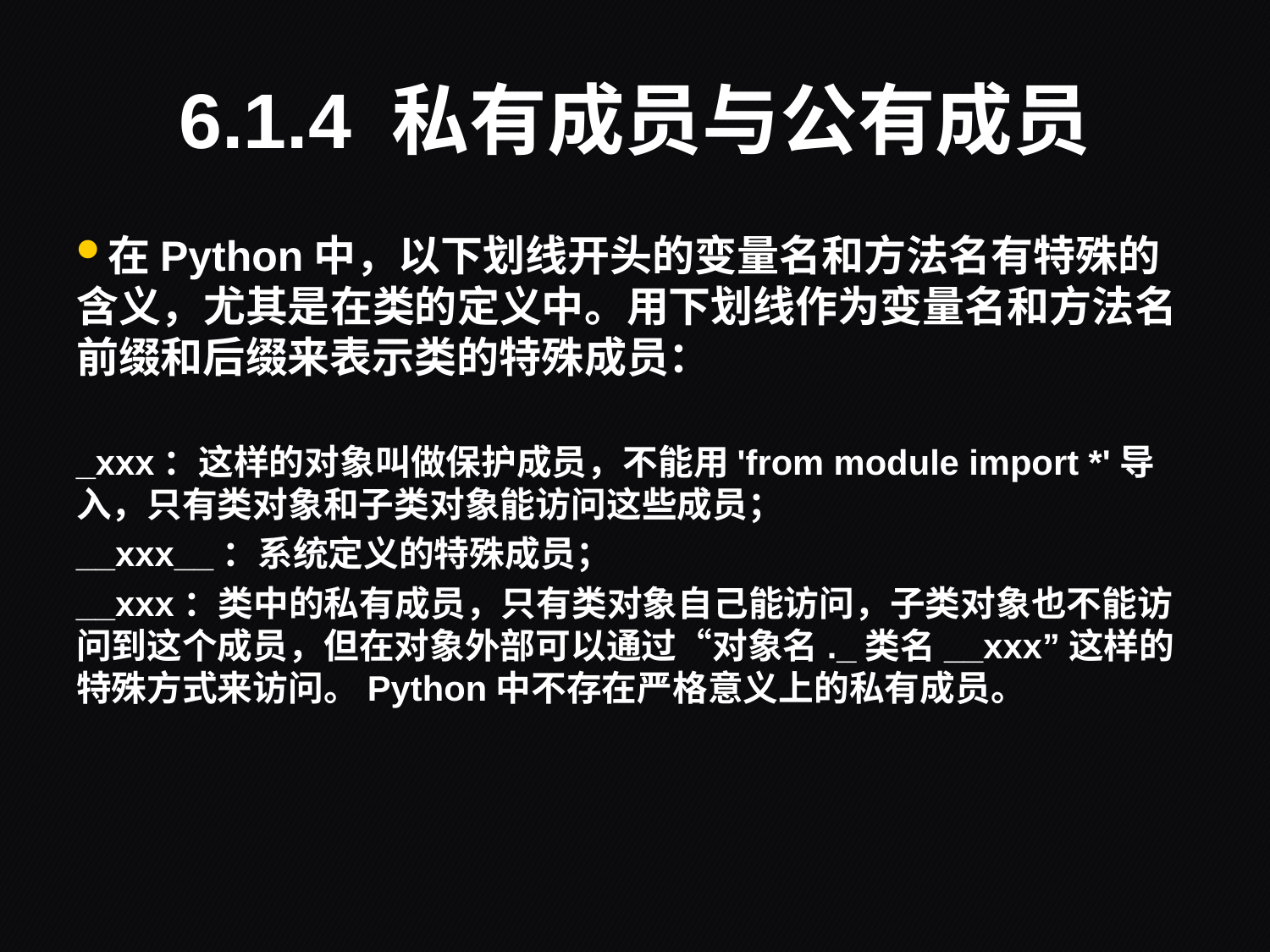

# 6.1.4 私有成员与公有成员
在Python中，以下划线开头的变量名和方法名有特殊的含义，尤其是在类的定义中。用下划线作为变量名和方法名前缀和后缀来表示类的特殊成员：

_xxx：这样的对象叫做保护成员，不能用'from module import *'导入，只有类对象和子类对象能访问这些成员；
__xxx__：系统定义的特殊成员；
__xxx：类中的私有成员，只有类对象自己能访问，子类对象也不能访问到这个成员，但在对象外部可以通过“对象名._类名__xxx”这样的特殊方式来访问。Python中不存在严格意义上的私有成员。